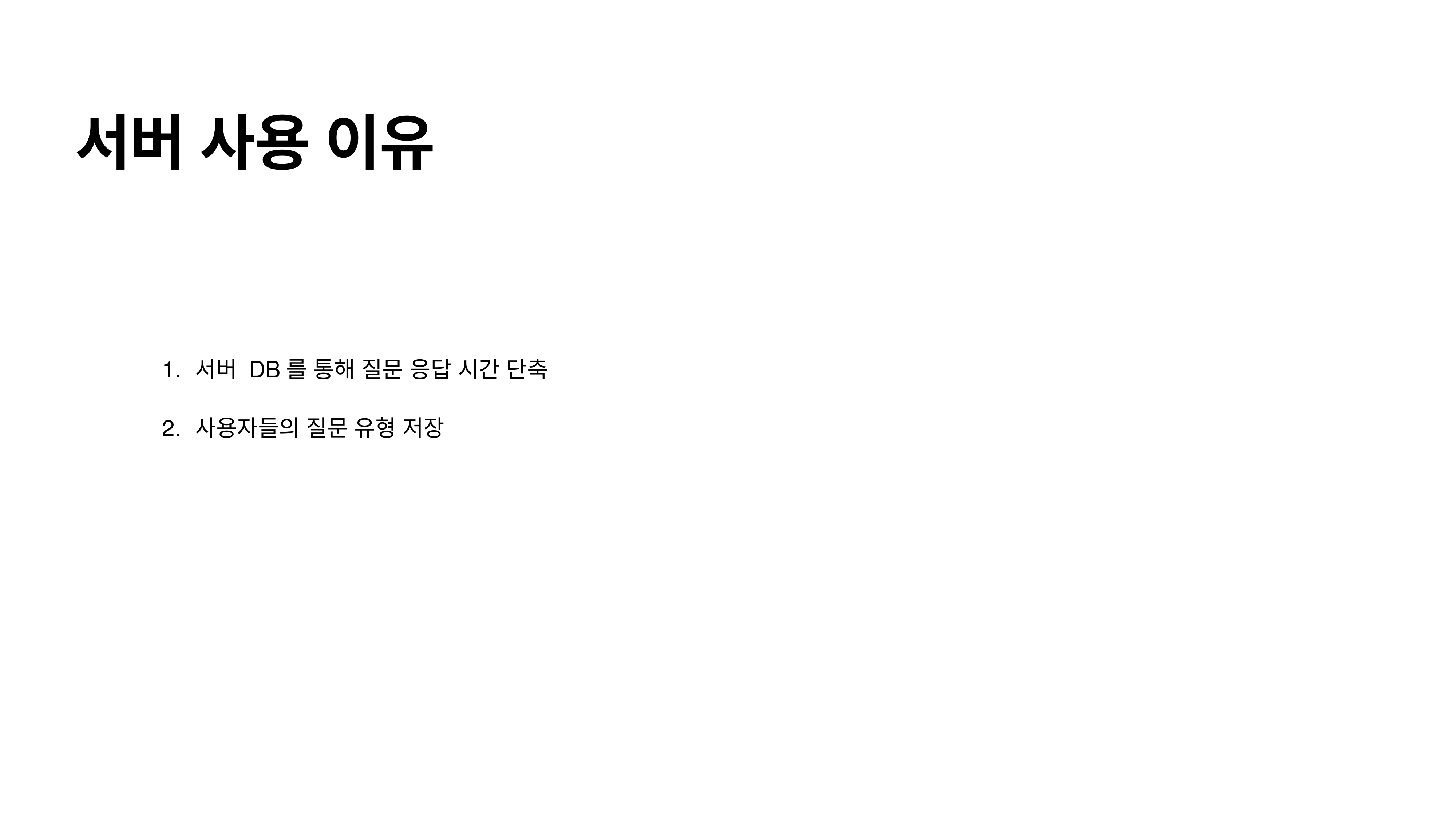

서버 사용 이유

서버 DB를 통해 질문 응답 시간 단축
사용자들의 질문 유형 저장